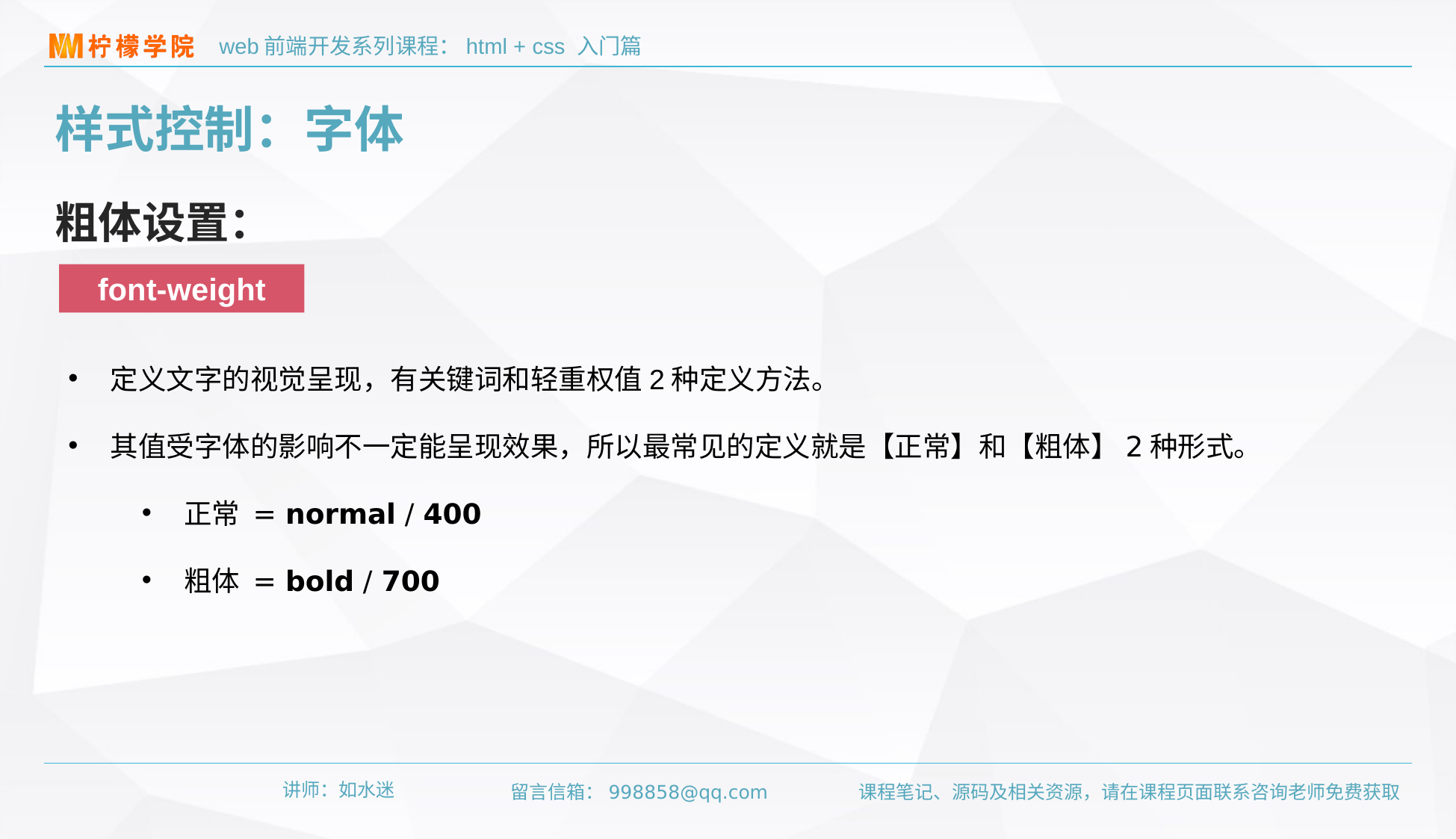

样式控制：字体
粗体设置：
font-weight
定义文字的视觉呈现，有关键词和轻重权值2种定义方法。
其值受字体的影响不一定能呈现效果，所以最常见的定义就是【正常】和【粗体】2种形式。
正常 = normal / 400
粗体 = bold / 700